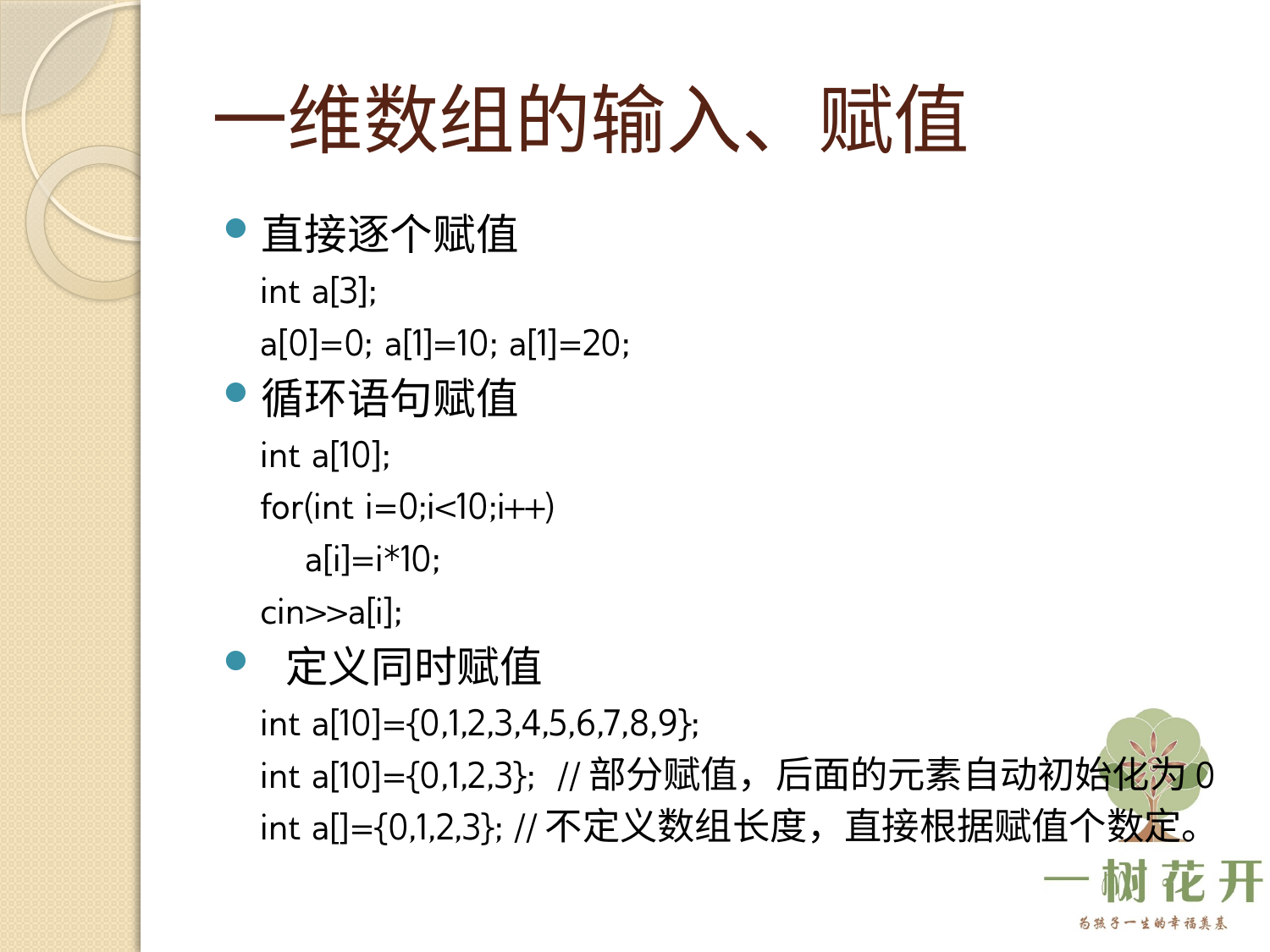

# 一维数组的输入、赋值
直接逐个赋值
int a[3];
a[0]=0; a[1]=10; a[1]=20;
循环语句赋值
int a[10];
for(int i=0;i<10;i++)
    a[i]=i*10;
cin>>a[i];
定义同时赋值
int a[10]={0,1,2,3,4,5,6,7,8,9};
int a[10]={0,1,2,3};  //部分赋值，后面的元素自动初始化为0
int a[]={0,1,2,3}; //不定义数组长度，直接根据赋值个数定。